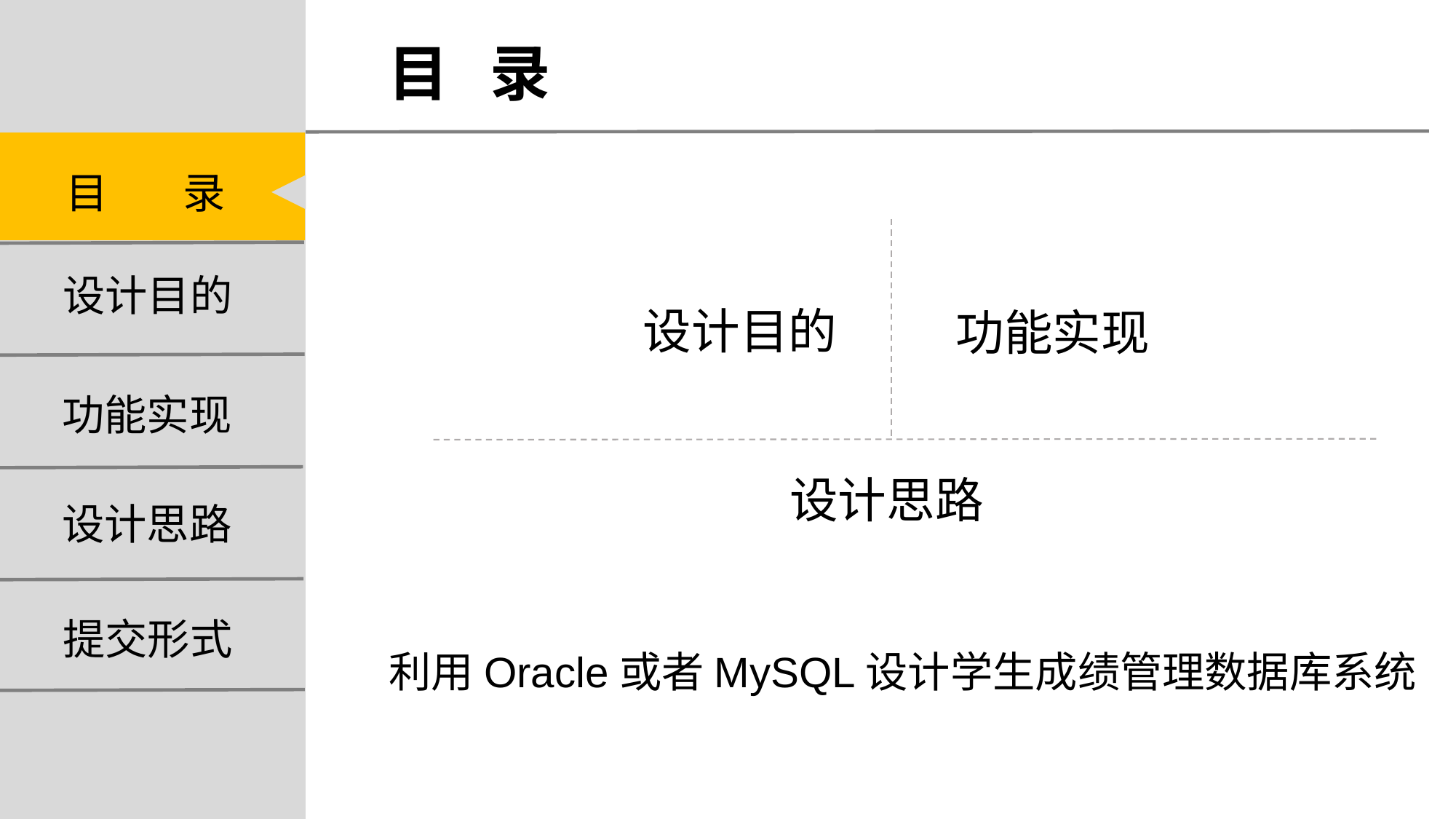

目   录

目        录
设计目的
设计目的
功能实现
功能实现
设计思路
设计思路
提交形式
利用Oracle或者MySQL设计学生成绩管理数据库系统